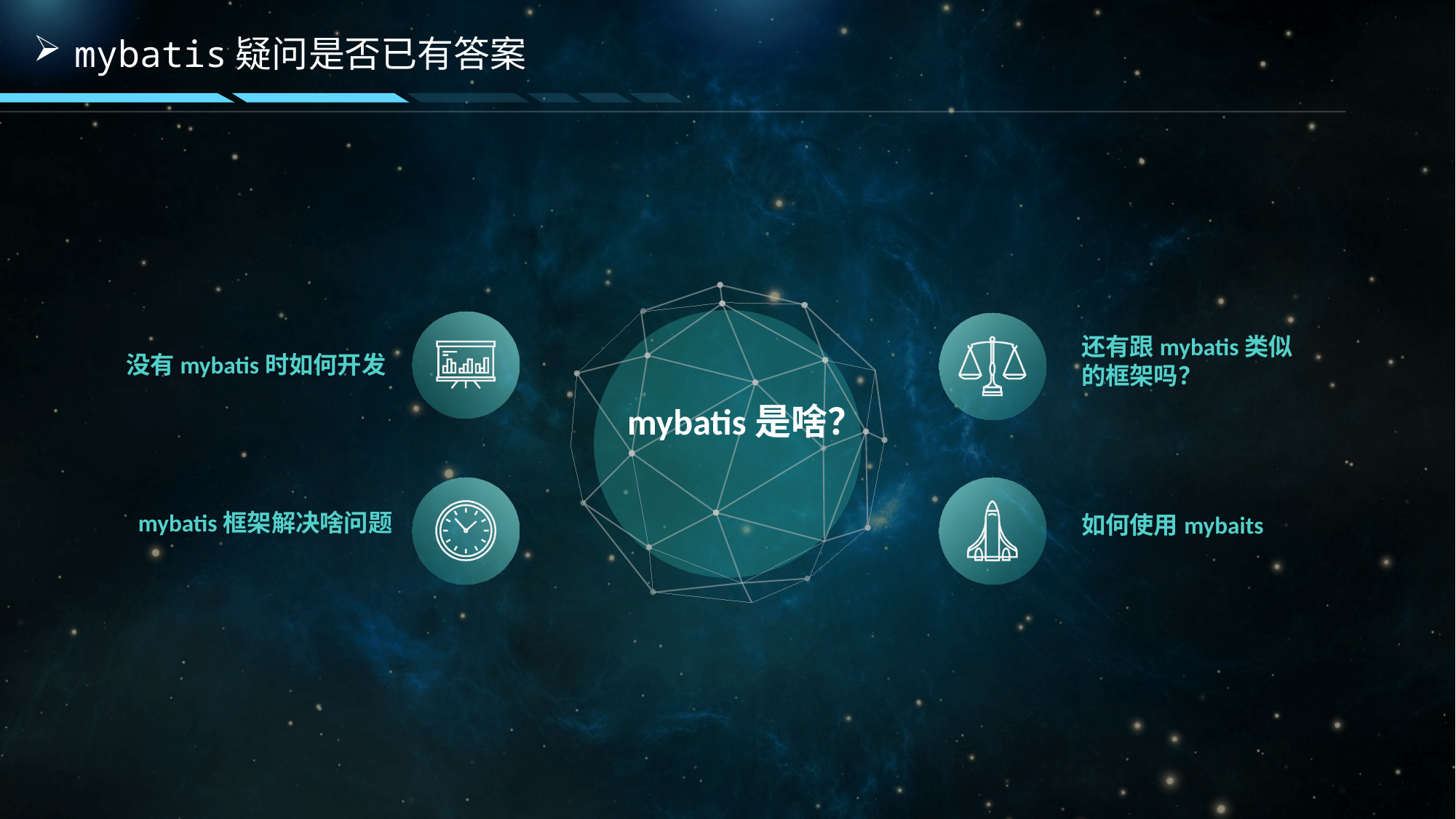

mybatis疑问是否已有答案

mybatis是啥？

还有跟mybatis类似的框架吗？
没有mybatis时如何开发

mybatis框架解决啥问题
如何使用mybaits